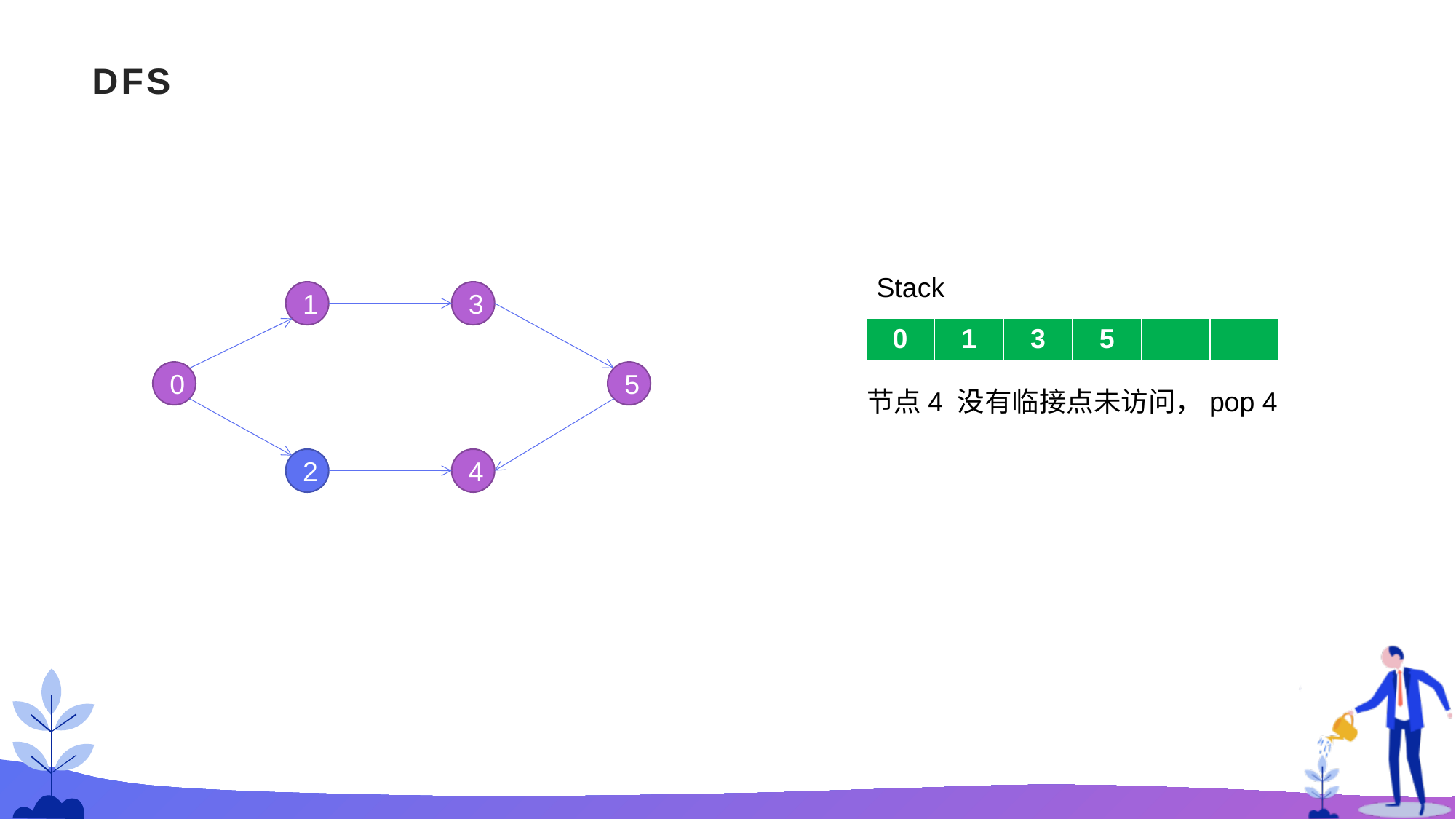

# DFS
Stack
1
3
| 0 | 1 | 3 | 5 |  |  |
| --- | --- | --- | --- | --- | --- |
0
5
节点4 没有临接点未访问，pop 4
2
4